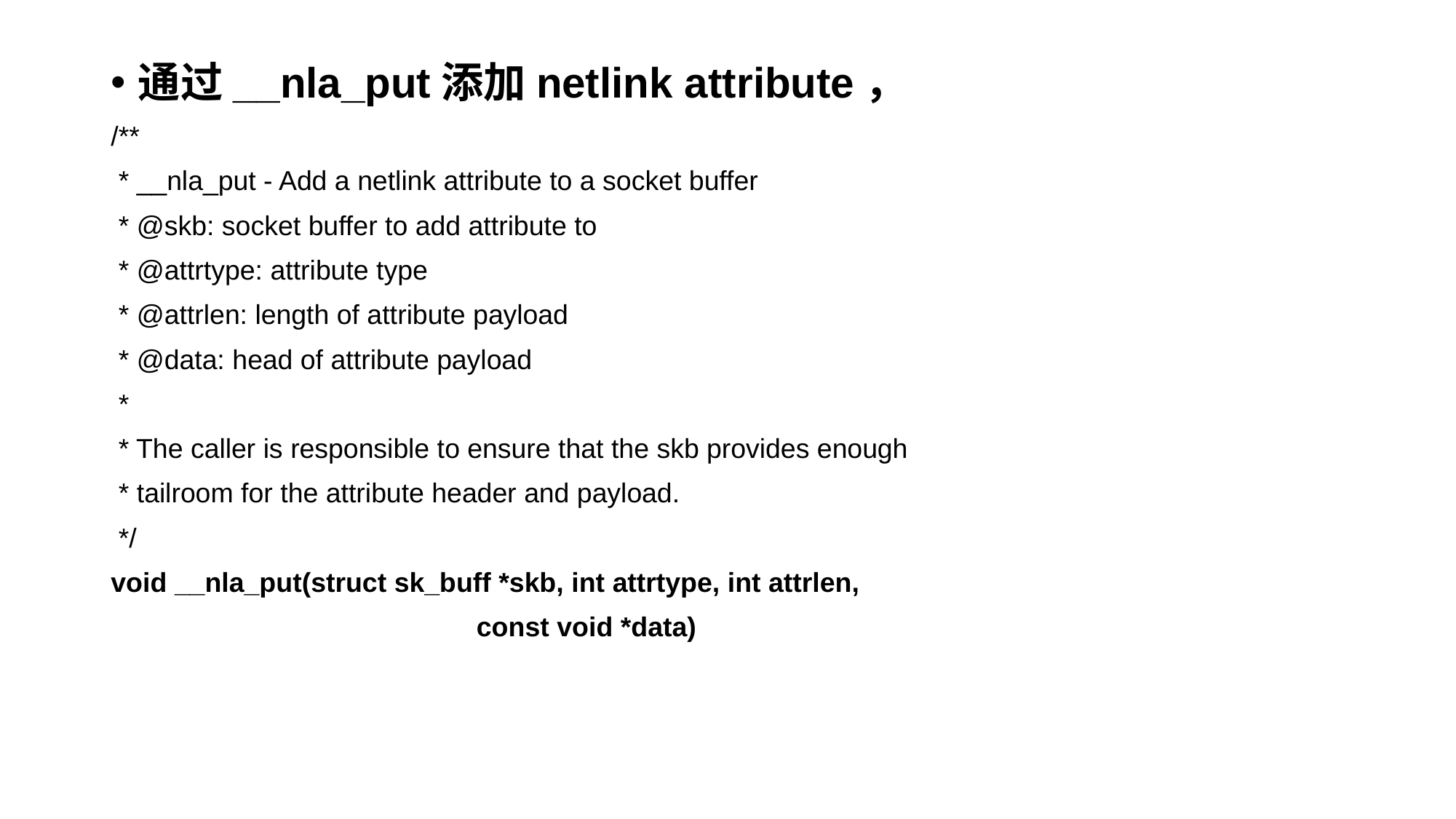

通过__nla_put添加netlink attribute，
/**
 * __nla_put - Add a netlink attribute to a socket buffer
 * @skb: socket buffer to add attribute to
 * @attrtype: attribute type
 * @attrlen: length of attribute payload
 * @data: head of attribute payload
 *
 * The caller is responsible to ensure that the skb provides enough
 * tailroom for the attribute header and payload.
 */
void __nla_put(struct sk_buff *skb, int attrtype, int attrlen,
			     const void *data)